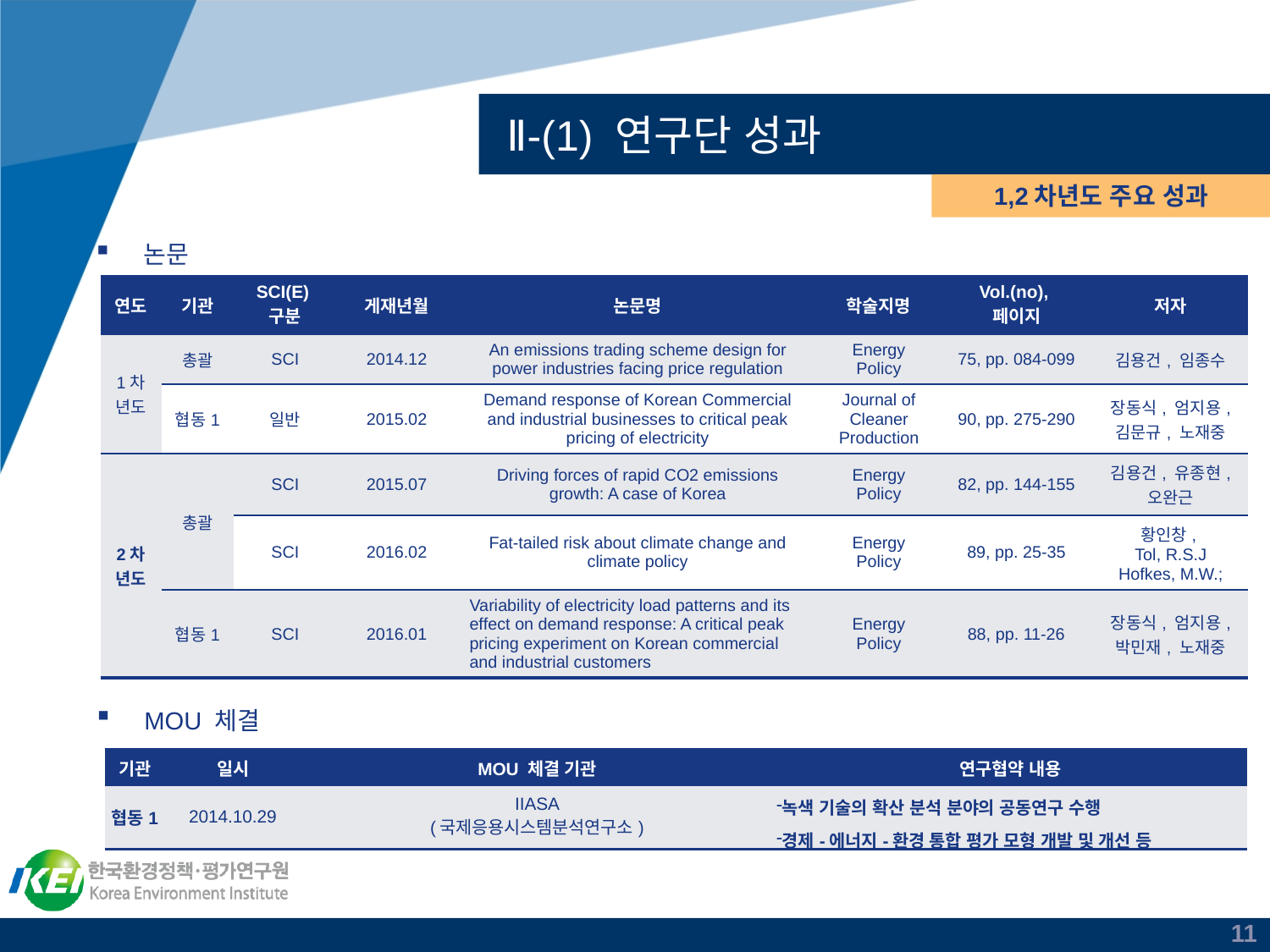

# Ⅱ-(1) 연구단 성과
1,2차년도 주요 성과
논문
| 연도 | 기관 | SCI(E) 구분 | 게재년월 | 논문명 | 학술지명 | Vol.(no), 페이지 | 저자 |
| --- | --- | --- | --- | --- | --- | --- | --- |
| 1차 년도 | 총괄 | SCI | 2014.12 | An emissions trading scheme design for power industries facing price regulation | Energy Policy | 75, pp. 084-099 | 김용건, 임종수 |
|  | 협동1 | 일반 | 2015.02 | Demand response of Korean Commercial and industrial businesses to critical peak pricing of electricity | Journal of Cleaner Production | 90, pp. 275-290 | 장동식, 엄지용, 김문규, 노재중 |
| 2차 년도 | 총괄 | SCI | 2015.07 | Driving forces of rapid CO2 emissions growth: A case of Korea | Energy Policy | 82, pp. 144-155 | 김용건, 유종현, 오완근 |
|  |  | SCI | 2016.02 | Fat-tailed risk about climate change and climate policy | Energy Policy | 89, pp. 25-35 | 황인창, Tol, R.S.J Hofkes, M.W.; |
|  | 협동1 | SCI | 2016.01 | Variability of electricity load patterns and its effect on demand response: A critical peak pricing experiment on Korean commercial and industrial customers | Energy Policy | 88, pp. 11-26 | 장동식, 엄지용, 박민재, 노재중 |
MOU 체결
| 기관 | 일시 | MOU 체결 기관 | 연구협약 내용 |
| --- | --- | --- | --- |
| 협동1 | 2014.10.29 | IIASA (국제응용시스템분석연구소) | 녹색 기술의 확산 분석 분야의 공동연구 수행 경제-에너지-환경 통합 평가 모형 개발 및 개선 등 |
11